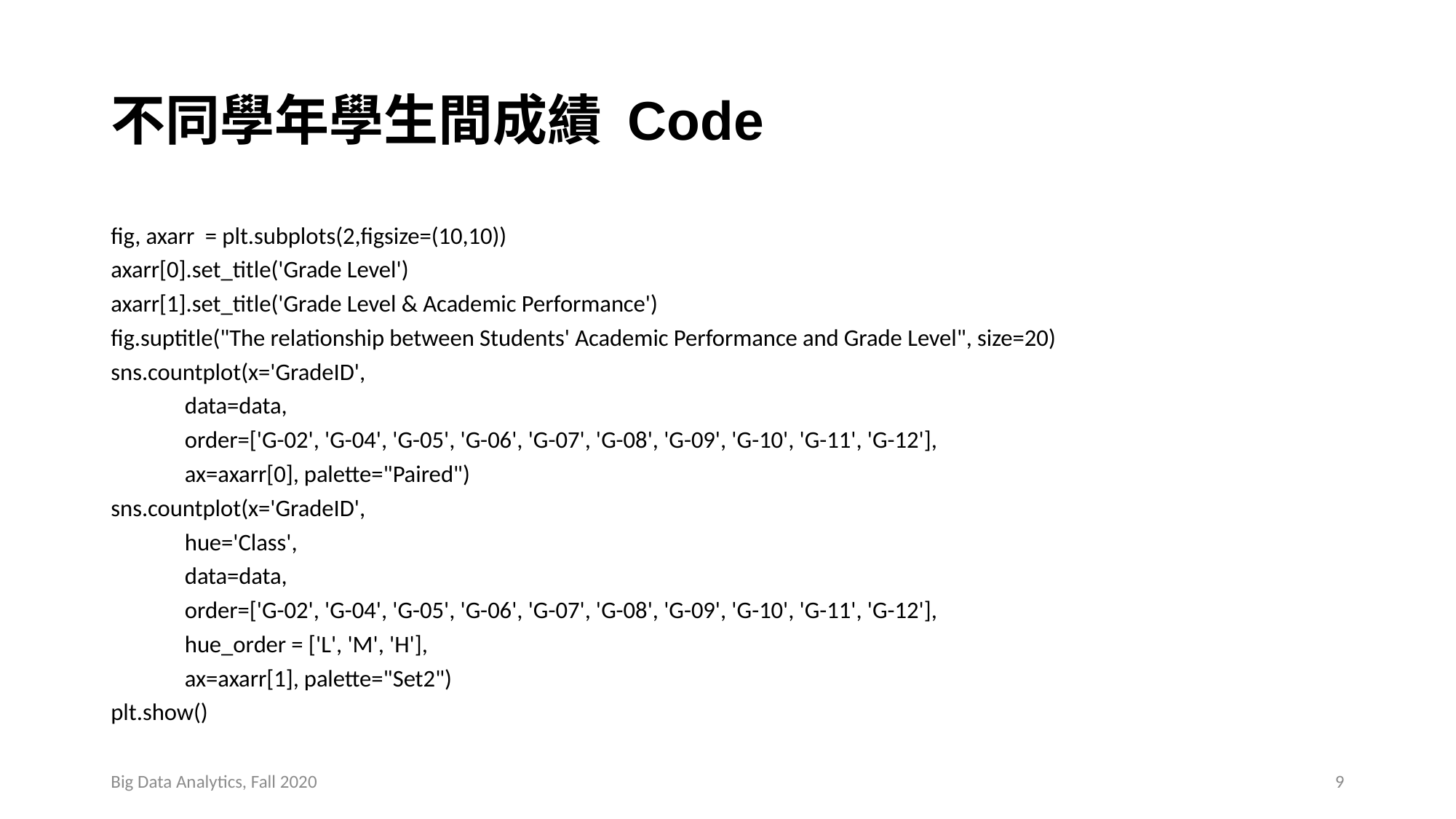

# 不同學年學生間成績 Code
fig, axarr  = plt.subplots(2,figsize=(10,10))
axarr[0].set_title('Grade Level')
axarr[1].set_title('Grade Level & Academic Performance')
fig.suptitle("The relationship between Students' Academic Performance and Grade Level", size=20)
sns.countplot(x='GradeID',
              data=data,
              order=['G-02', 'G-04', 'G-05', 'G-06', 'G-07', 'G-08', 'G-09', 'G-10', 'G-11', 'G-12'],
              ax=axarr[0], palette="Paired")
sns.countplot(x='GradeID',
              hue='Class',
              data=data,
              order=['G-02', 'G-04', 'G-05', 'G-06', 'G-07', 'G-08', 'G-09', 'G-10', 'G-11', 'G-12'],
              hue_order = ['L', 'M', 'H'],
              ax=axarr[1], palette="Set2")
plt.show()
Big Data Analytics, Fall 2020
9